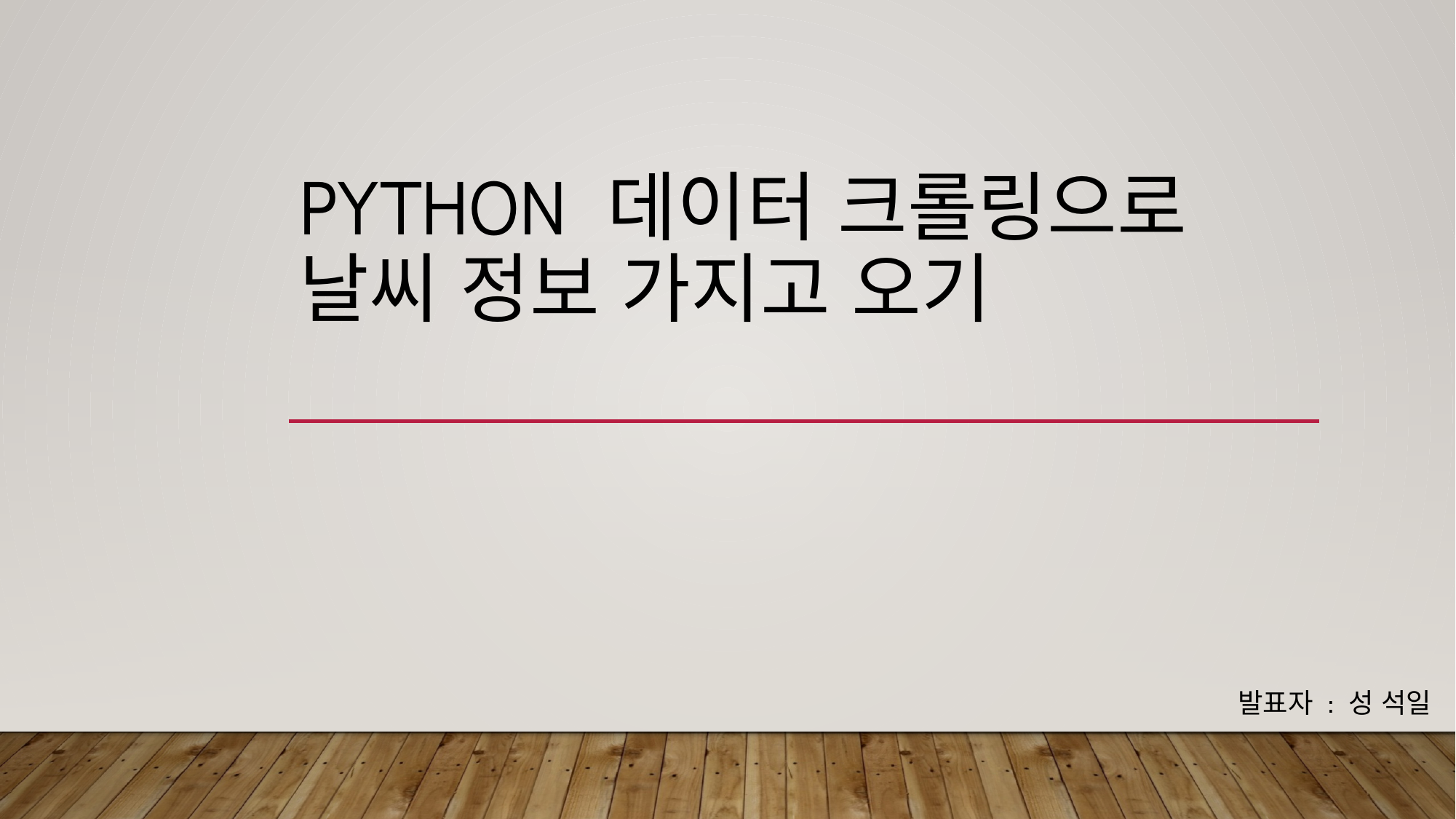

# Python 데이터 크롤링으로 날씨 정보 가지고 오기

발표자 : 성 석일